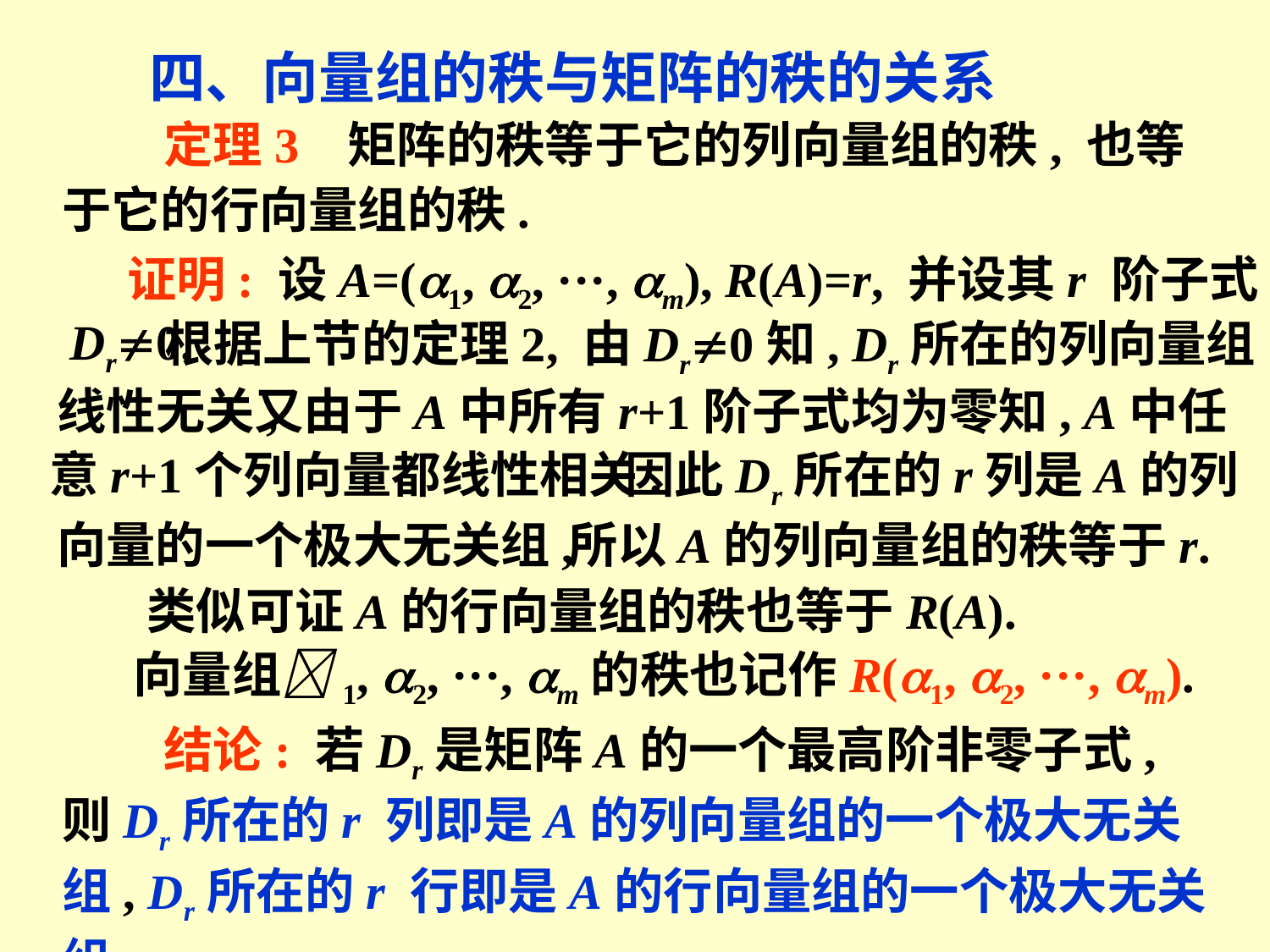

四、向量组的秩与矩阵的秩的关系
        定理3   矩阵的秩等于它的列向量组的秩, 也等于它的行向量组的秩.
证明: 设A=(α1, α2, ···, αm), R(A)=r, 并设其r 阶子式
 Dr≠0.
根据上节的定理2, 由Dr≠0知, Dr所在的列向量组
线性无关,
又由于A中所有r+1阶子式均为零知, A中任
意r+1个列向量都线性相关.
因此Dr所在的r列是A的列
向量的一个极大无关组,
所以A的列向量组的秩等于r.
类似可证A的行向量组的秩也等于R(A).
向量组α1, α2, ···, αm的秩也记作R(α1, α2, ···, αm).
        结论: 若Dr是矩阵A的一个最高阶非零子式, 则Dr所在的r 列即是A的列向量组的一个极大无关组, Dr所在的r 行即是A的行向量组的一个极大无关组.